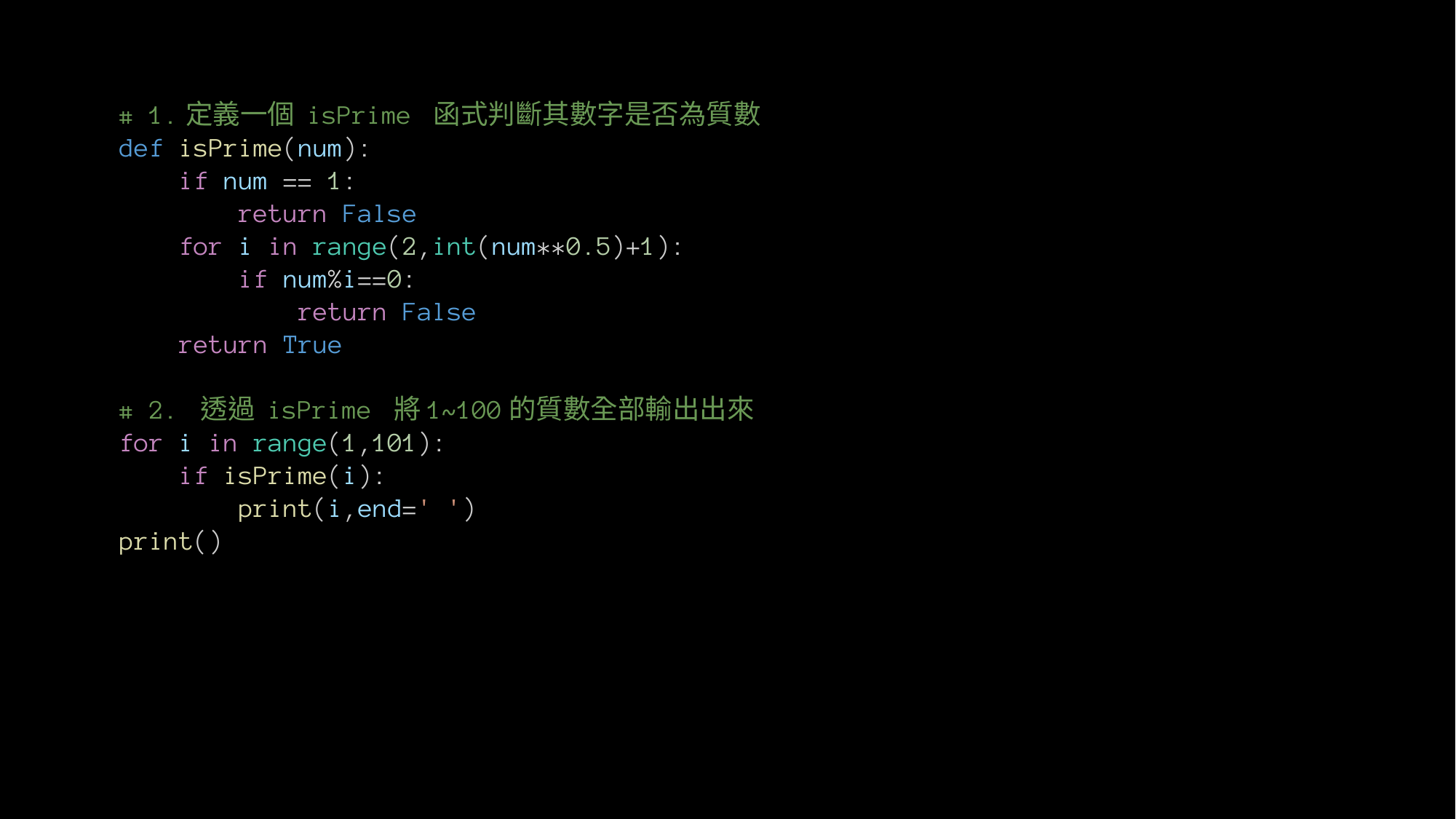

# 1.定義一個 isPrime 函式判斷其數字是否為質數
def isPrime(num):
    if num == 1:
        return False
    for i in range(2,int(num**0.5)+1):
        if num%i==0:
            return False
    return True

# 2. 透過 isPrime 將1~100的質數全部輸出出來
for i in range(1,101):
    if isPrime(i):
        print(i,end=' ')
print()